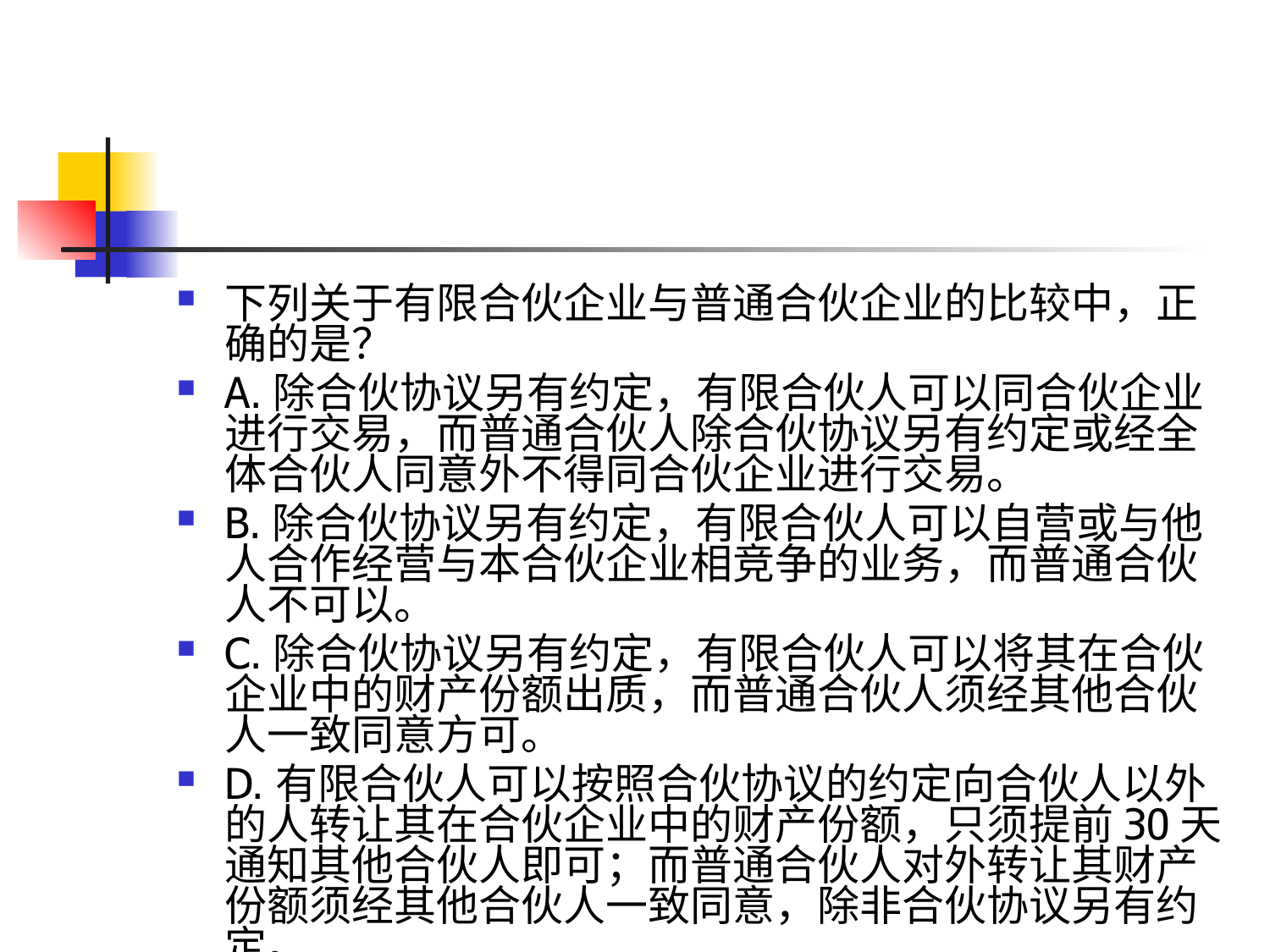

#
下列关于有限合伙企业与普通合伙企业的比较中，正确的是？
A.除合伙协议另有约定，有限合伙人可以同合伙企业进行交易，而普通合伙人除合伙协议另有约定或经全体合伙人同意外不得同合伙企业进行交易。
B.除合伙协议另有约定，有限合伙人可以自营或与他人合作经营与本合伙企业相竞争的业务，而普通合伙人不可以。
C.除合伙协议另有约定，有限合伙人可以将其在合伙企业中的财产份额出质，而普通合伙人须经其他合伙人一致同意方可。
D.有限合伙人可以按照合伙协议的约定向合伙人以外的人转让其在合伙企业中的财产份额，只须提前30天通知其他合伙人即可；而普通合伙人对外转让其财产份额须经其他合伙人一致同意，除非合伙协议另有约定。